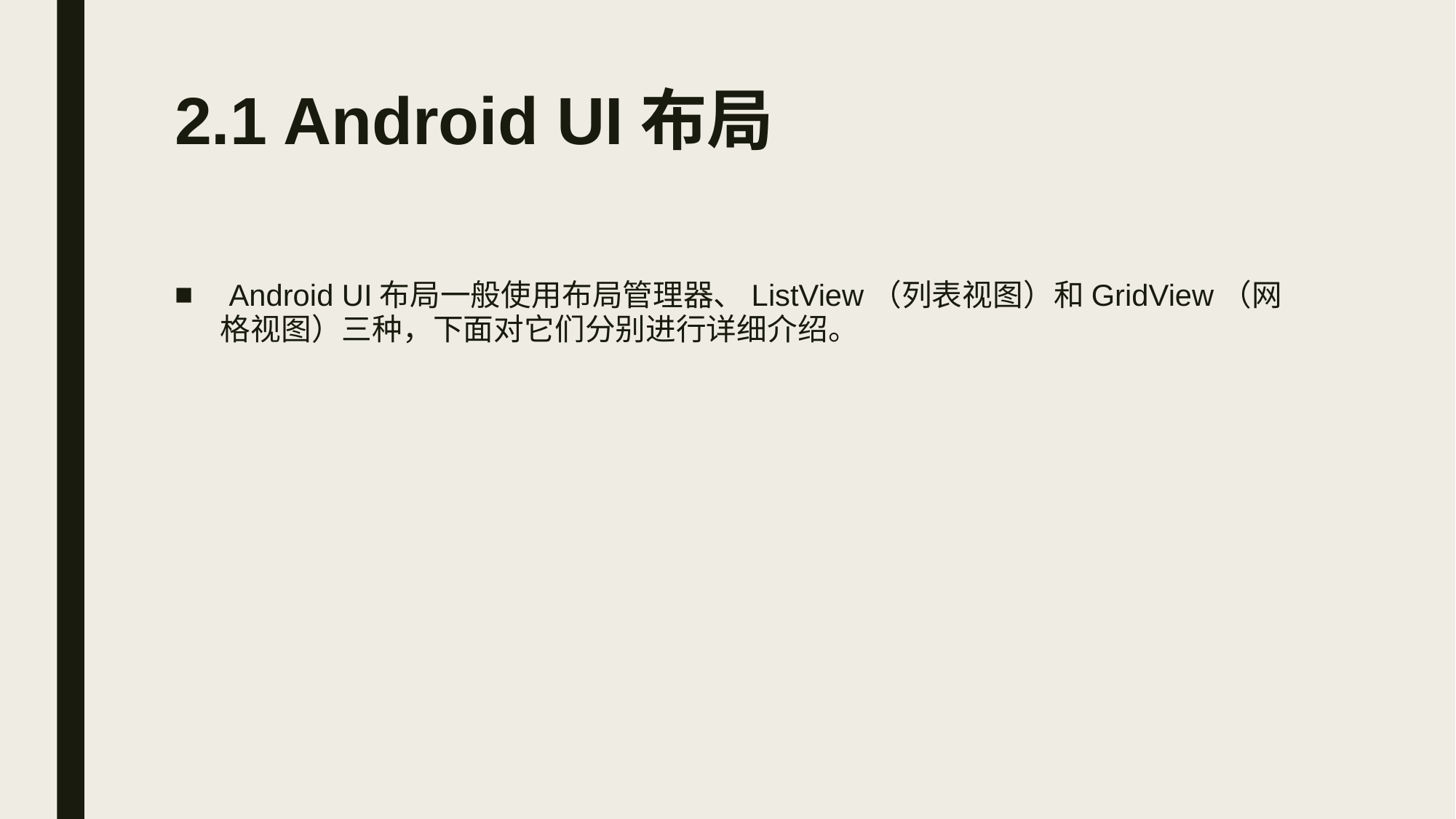

# 2.1 Android UI布局
 Android UI布局一般使用布局管理器、ListView（列表视图）和GridView（网格视图）三种，下面对它们分别进行详细介绍。